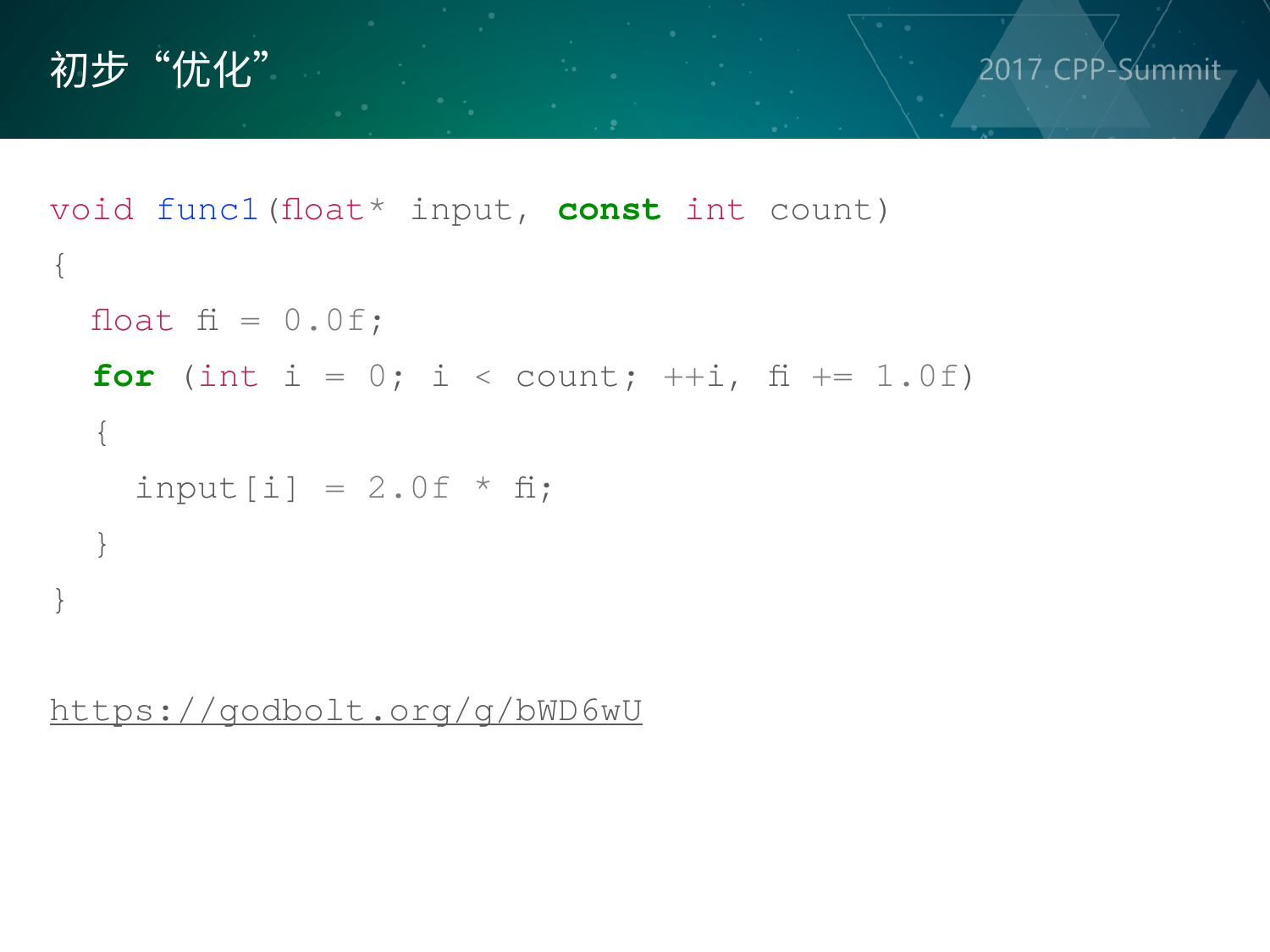

初步“优化”
void func1(float* input, const int count)
{
  float fi = 0.0f;
  for (int i = 0; i < count; ++i, fi += 1.0f)
  {
    input[i] = 2.0f * fi;
  }
}

https://godbolt.org/g/bWD6wU